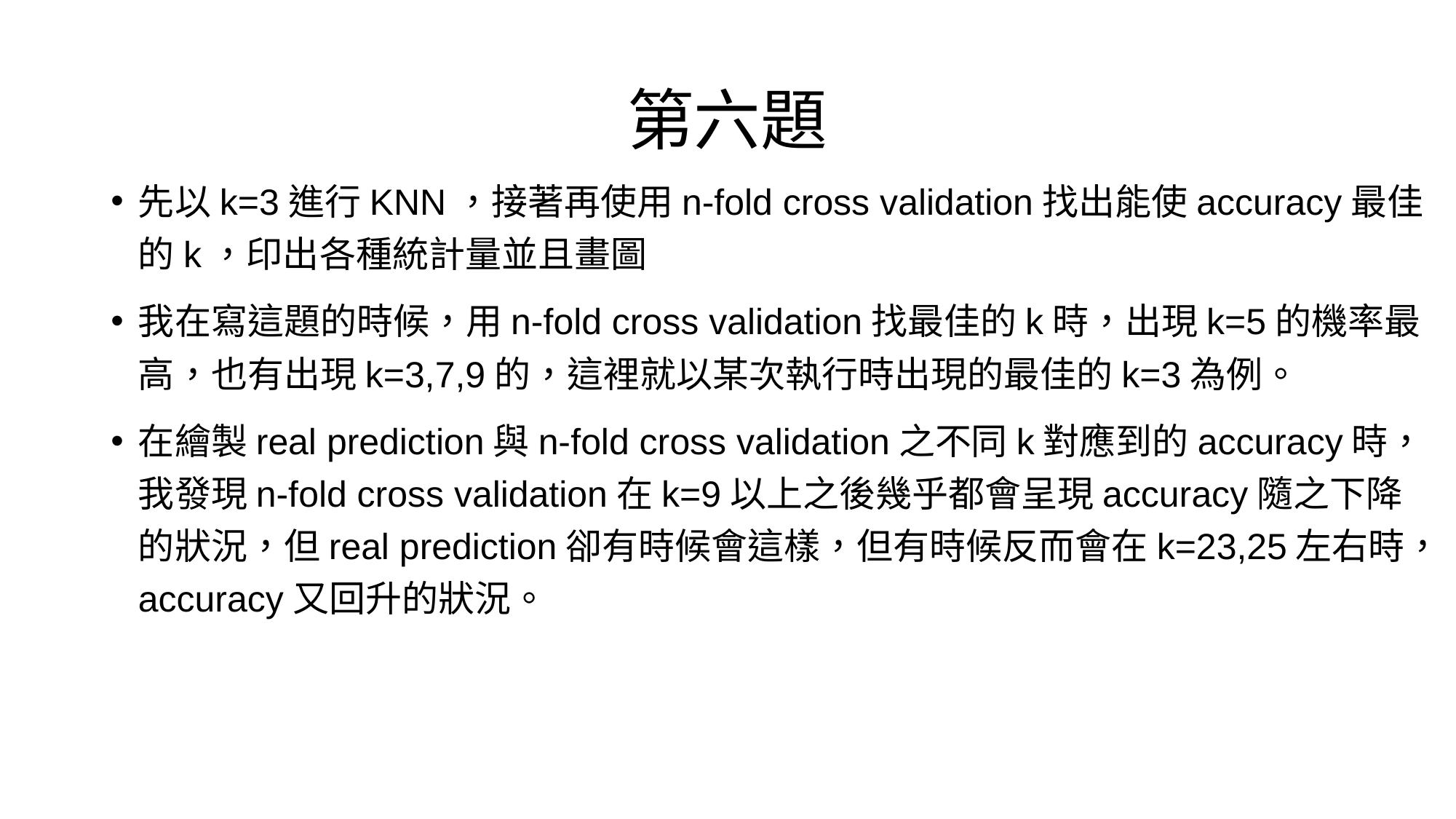

# 第六題
先以k=3進行KNN，接著再使用n-fold cross validation找出能使accuracy最佳的k，印出各種統計量並且畫圖
我在寫這題的時候，用n-fold cross validation找最佳的k時，出現k=5的機率最高，也有出現k=3,7,9的，這裡就以某次執行時出現的最佳的k=3為例。
在繪製real prediction與n-fold cross validation之不同k對應到的accuracy時，我發現n-fold cross validation在k=9以上之後幾乎都會呈現accuracy隨之下降的狀況，但real prediction卻有時候會這樣，但有時候反而會在k=23,25左右時，accuracy又回升的狀況。